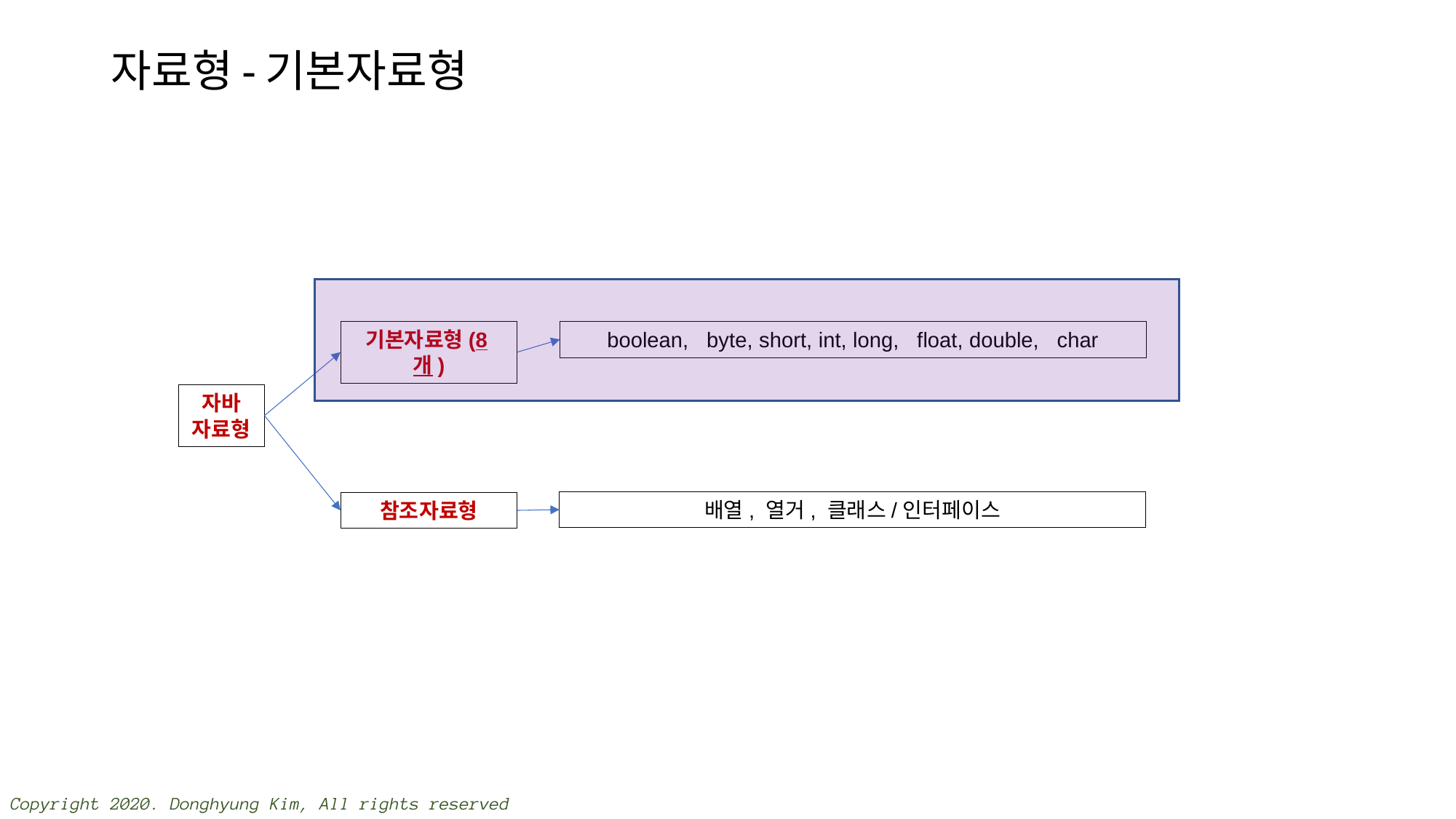

# 자료형-기본자료형

기본자료형(8개)
boolean,   byte, short, int, long,   float, double,   char
자바
자료형
배열, 열거, 클래스/인터페이스
참조자료형